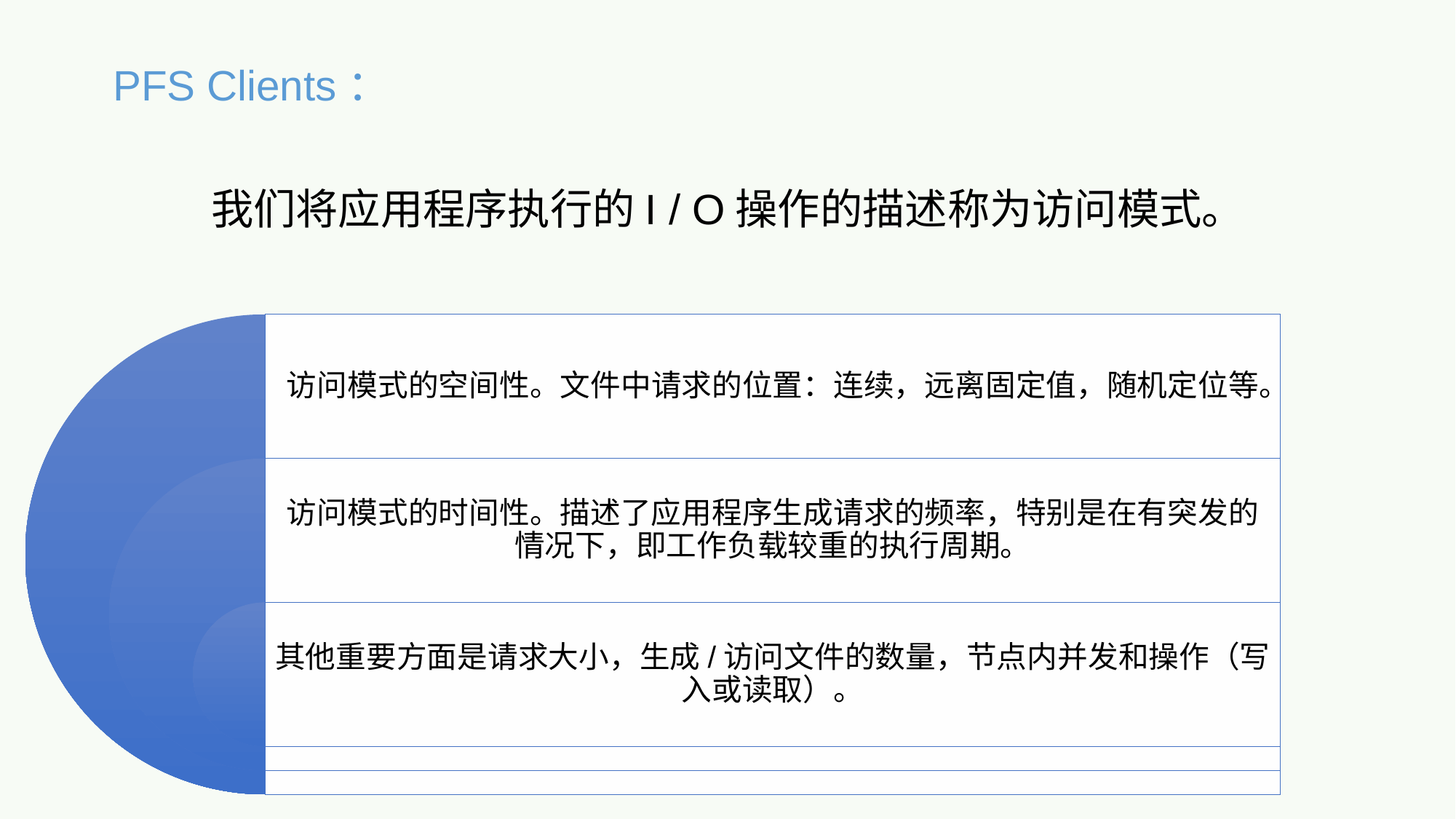

# PFS Clients：
我们将应用程序执行的I / O操作的描述称为访问模式。

访问模式的空间性。文件中请求的位置：连续，远离固定值，随机定位等。
访问模式的时间性。描述了应用程序生成请求的频率，特别是在有突发的情况下，即工作负载较重的执行周期。
其他重要方面是请求大小，生成/访问文件的数量，节点内并发和操作（写入或读取）。